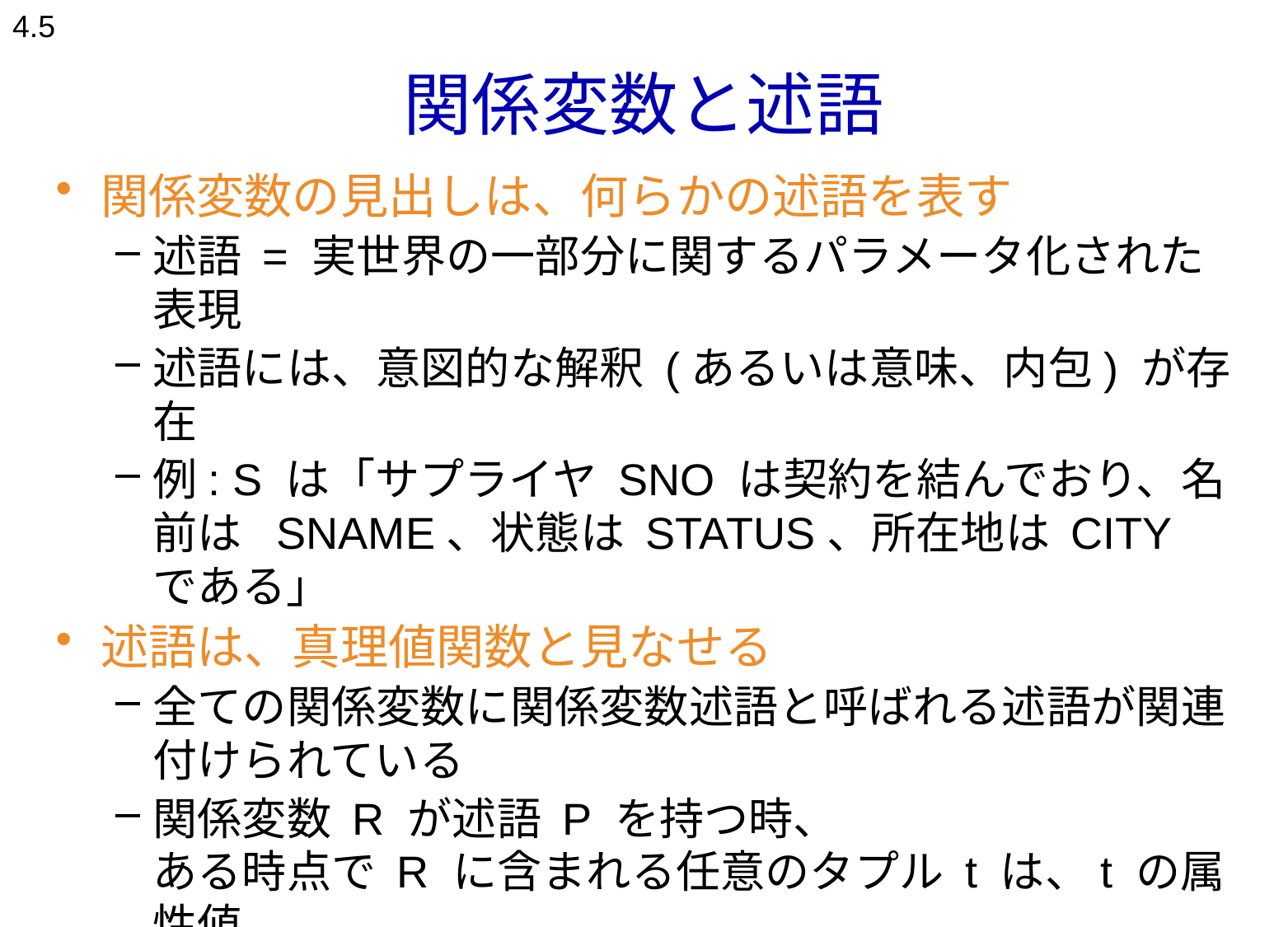

4.5
# 関係変数と述語
関係変数の見出しは、何らかの述語を表す
述語 = 実世界の一部分に関するパラメータ化された表現
述語には、意図的な解釈 (あるいは意味、内包) が存在
例: S は「サプライヤ SNO は契約を結んでおり、名前は 	SNAME、状態は STATUS、所在地は CITY である」
述語は、真理値関数と見なせる
全ての関係変数に関係変数述語と呼ばれる述語が関連付けられている
関係変数 R が述語 P を持つ時、
ある時点で R に含まれる任意のタプル t は、t の属性値
によって P をインスタンス化した特定の命題 p を表す
得られた命題 p は、(その関係が表す世界で) 真である